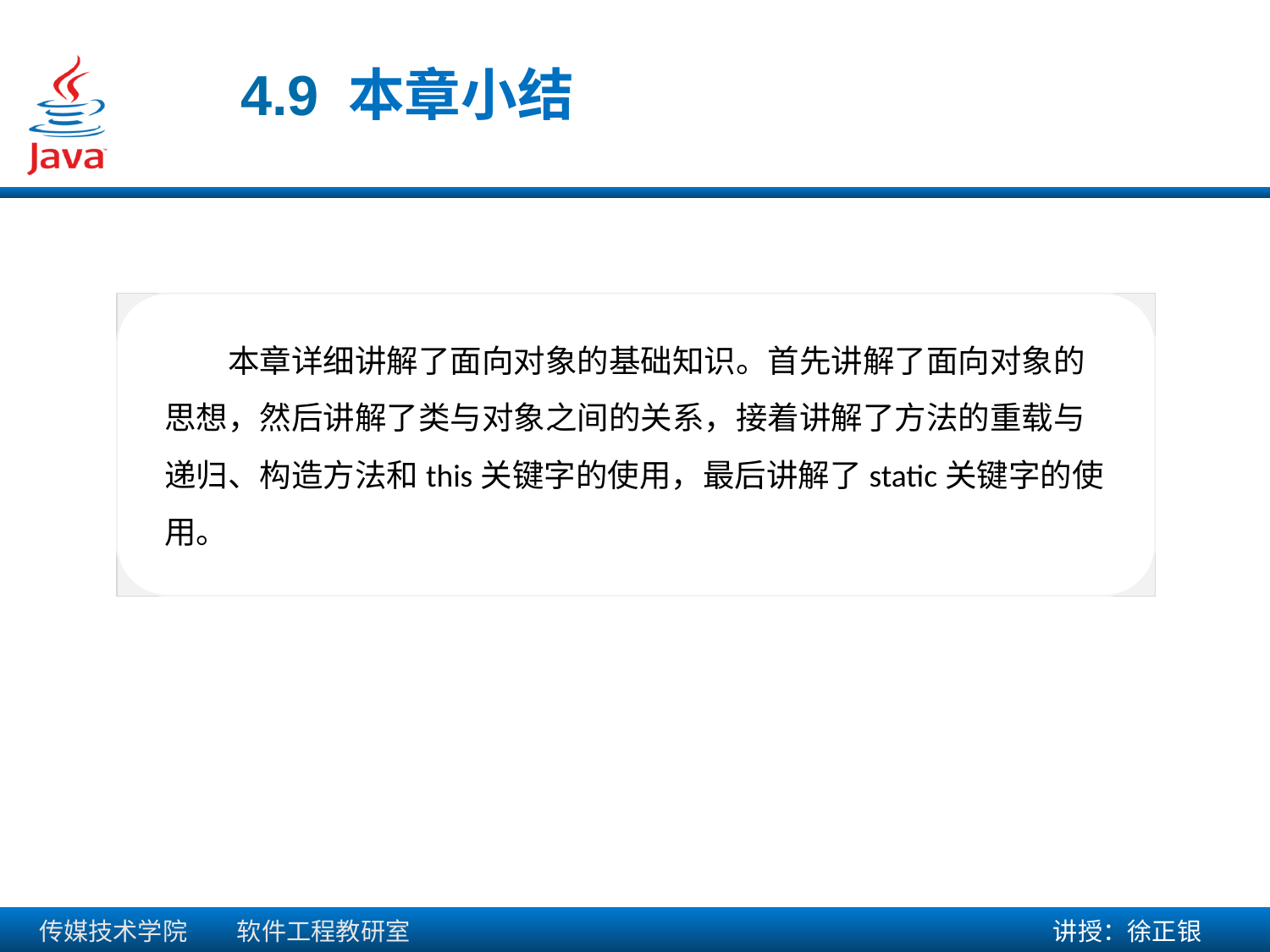

4.9 本章小结

本章详细讲解了面向对象的基础知识。首先讲解了面向对象的思想，然后讲解了类与对象之间的关系，接着讲解了方法的重载与递归、构造方法和this关键字的使用，最后讲解了static关键字的使用。